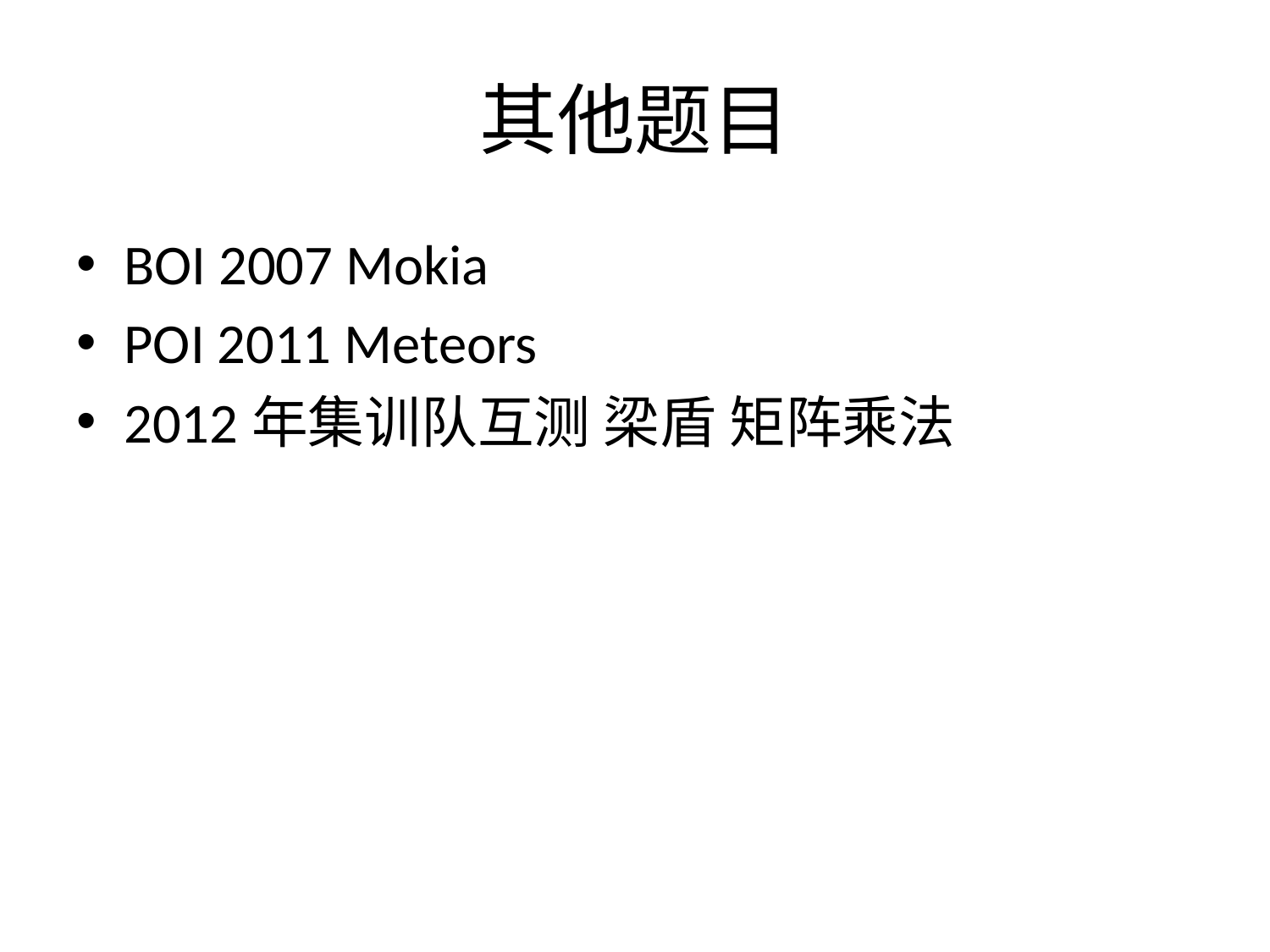

# 其他题目
BOI 2007 Mokia
POI 2011 Meteors
2012年集训队互测 梁盾 矩阵乘法